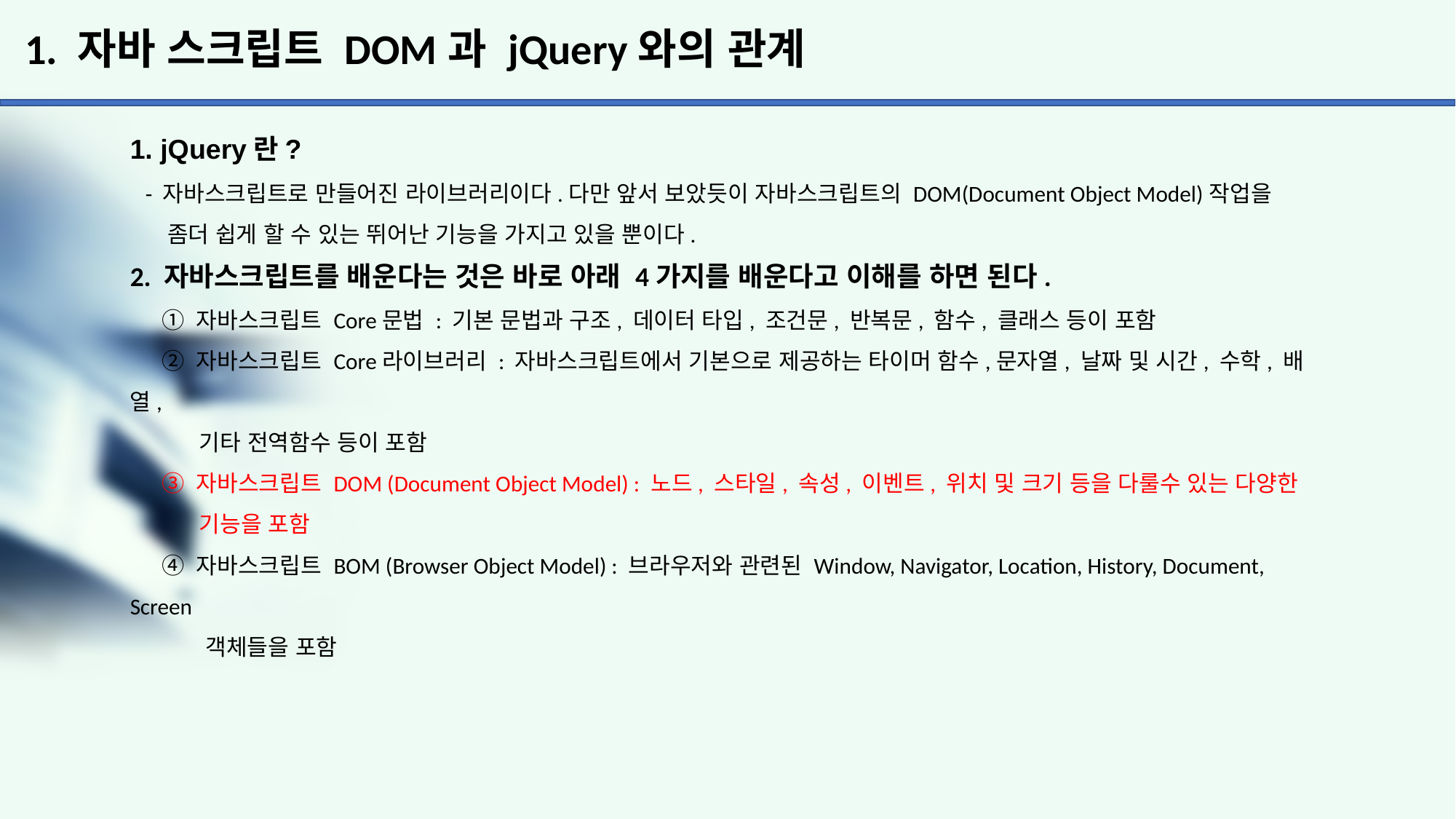

# 1. 자바 스크립트 DOM과 jQuery와의 관계
1. jQuery란?
   - 자바스크립트로 만들어진 라이브러리이다.다만 앞서 보았듯이 자바스크립트의 DOM(Document Object Model)작업을
     좀더 쉽게 할 수 있는 뛰어난 기능을 가지고 있을 뿐이다.
2. 자바스크립트를 배운다는 것은 바로 아래 4가지를 배운다고 이해를 하면 된다.
     ① 자바스크립트 Core문법 : 기본 문법과 구조, 데이터 타입, 조건문, 반복문, 함수, 클래스 등이 포함
     ② 자바스크립트 Core라이브러리 : 자바스크립트에서 기본으로 제공하는 타이머 함수,문자열, 날짜 및 시간, 수학, 배열,
          기타 전역함수 등이 포함
     ③ 자바스크립트 DOM (Document Object Model) : 노드, 스타일, 속성, 이벤트, 위치 및 크기 등을 다룰수 있는 다양한
          기능을 포함
     ④ 자바스크립트 BOM (Browser Object Model) : 브라우저와 관련된 Window, Navigator, Location, History, Document, Screen
           객체들을 포함